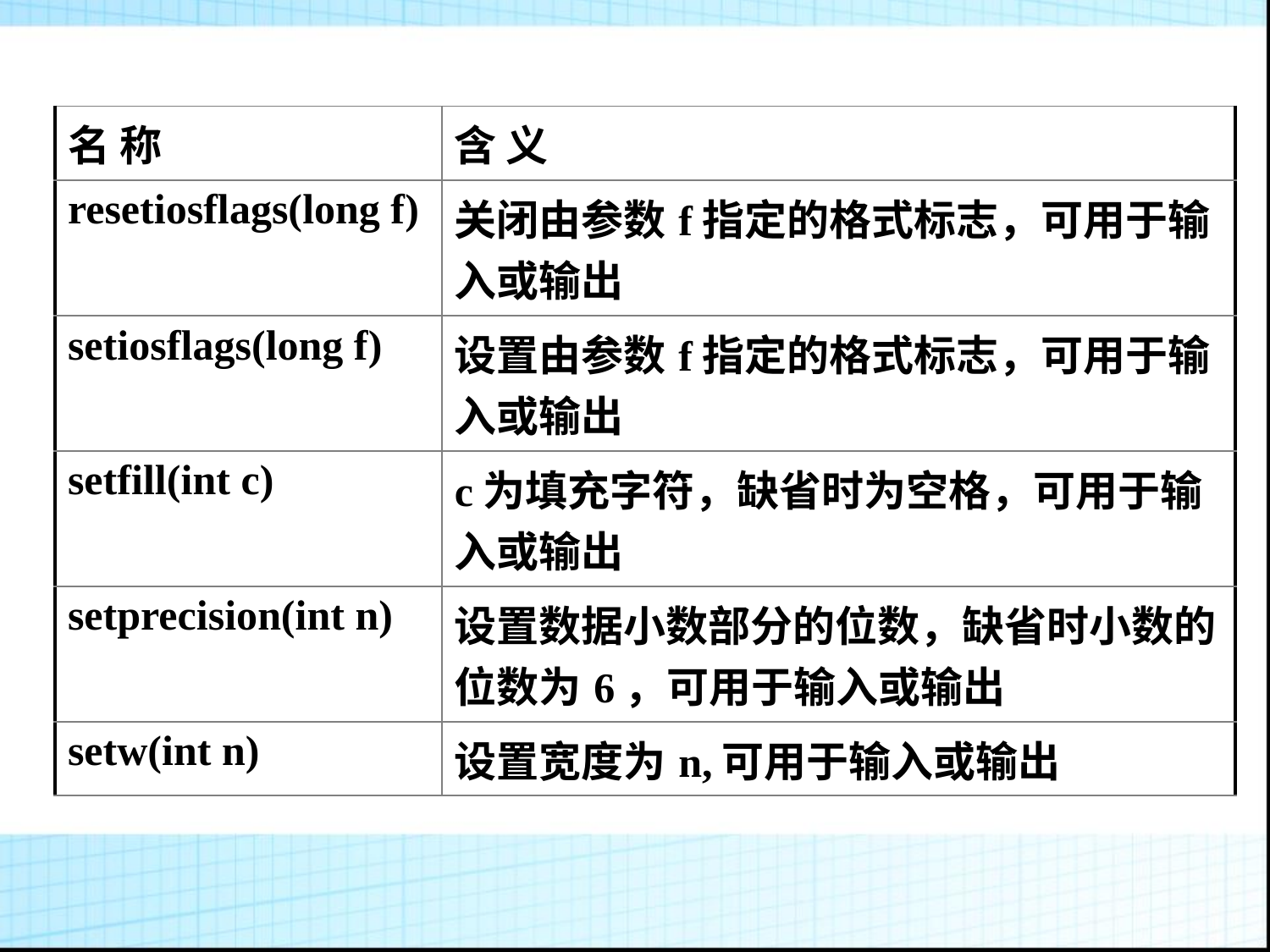

| 名 称 | 含 义 |
| --- | --- |
| resetiosflags(long f) | 关闭由参数f指定的格式标志，可用于输入或输出 |
| setiosflags(long f) | 设置由参数f指定的格式标志，可用于输入或输出 |
| setfill(int c) | c为填充字符，缺省时为空格，可用于输入或输出 |
| setprecision(int n) | 设置数据小数部分的位数，缺省时小数的位数为6，可用于输入或输出 |
| setw(int n) | 设置宽度为n,可用于输入或输出 |